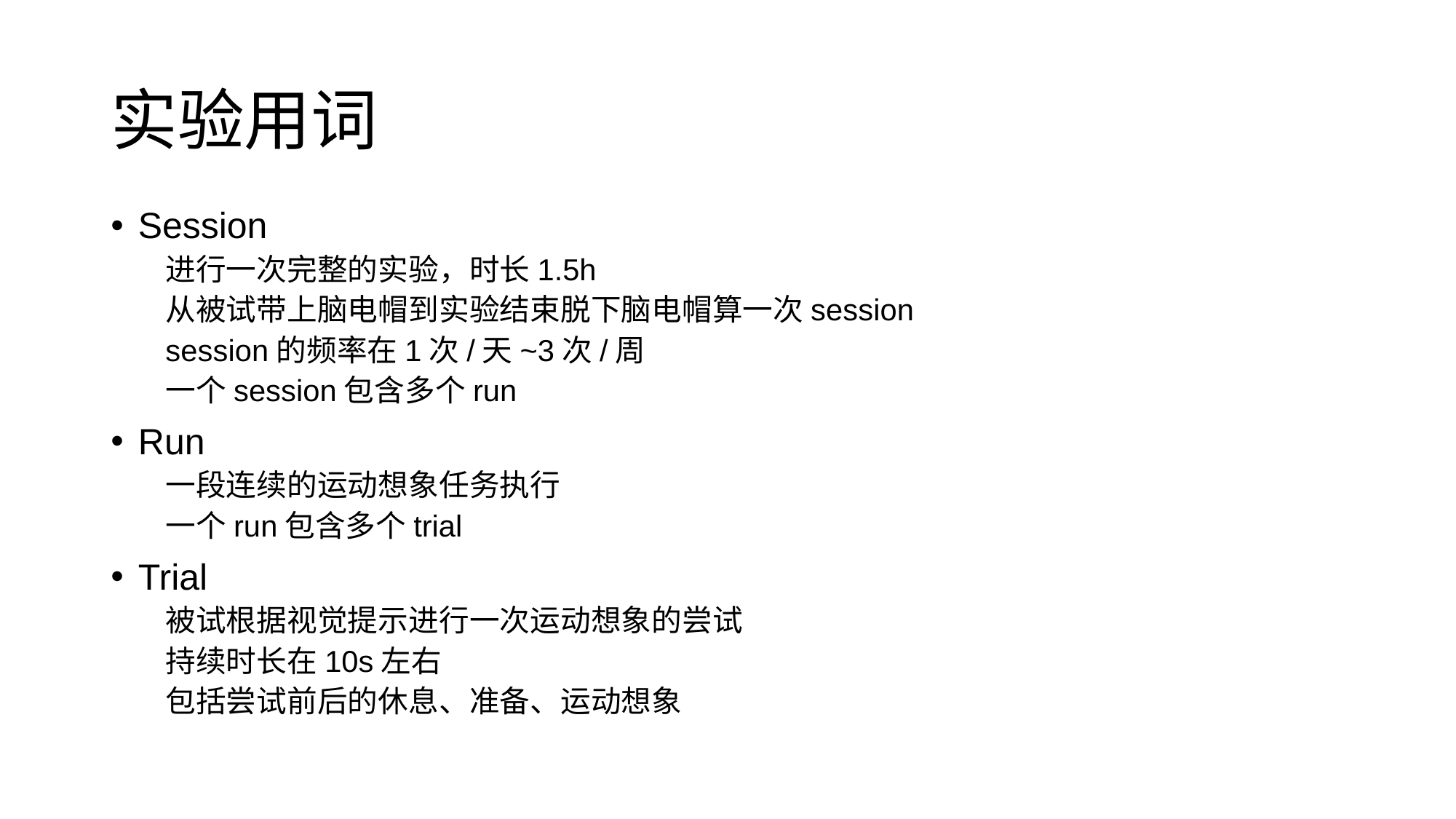

# 实验用词
Session
进行一次完整的实验，时长1.5h
从被试带上脑电帽到实验结束脱下脑电帽算一次session
session的频率在1次/天~3次/周
一个session包含多个run
Run
一段连续的运动想象任务执行
一个run包含多个trial
Trial
被试根据视觉提示进行一次运动想象的尝试
持续时长在10s左右
包括尝试前后的休息、准备、运动想象